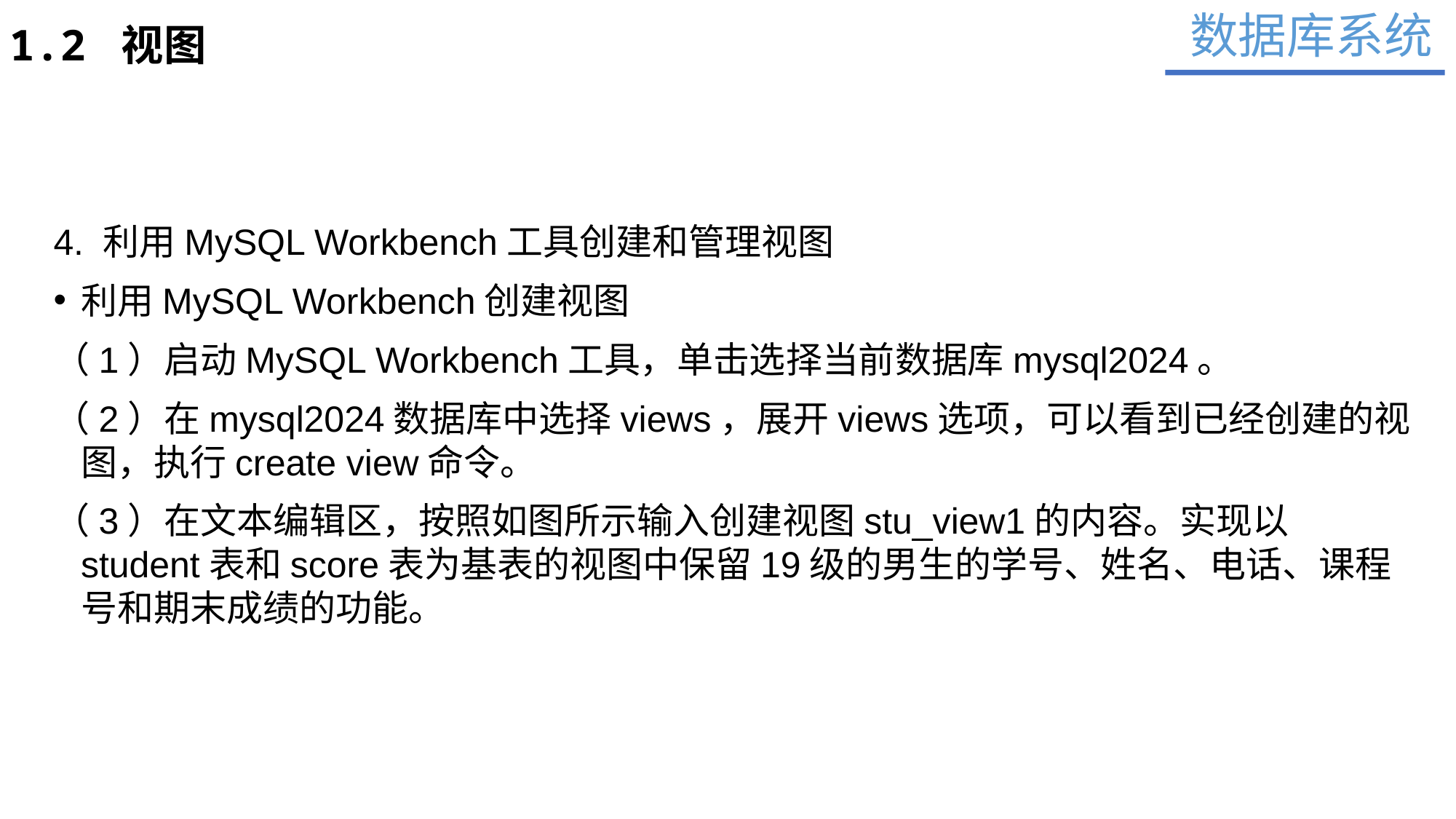

数据库系统
1.2 视图

4. 利用MySQL Workbench工具创建和管理视图
利用MySQL Workbench创建视图
（1）启动MySQL Workbench工具，单击选择当前数据库mysql2024。
（2）在mysql2024数据库中选择views，展开views选项，可以看到已经创建的视图，执行create view命令。
（3）在文本编辑区，按照如图所示输入创建视图stu_view1的内容。实现以student表和score表为基表的视图中保留19级的男生的学号、姓名、电话、课程号和期末成绩的功能。